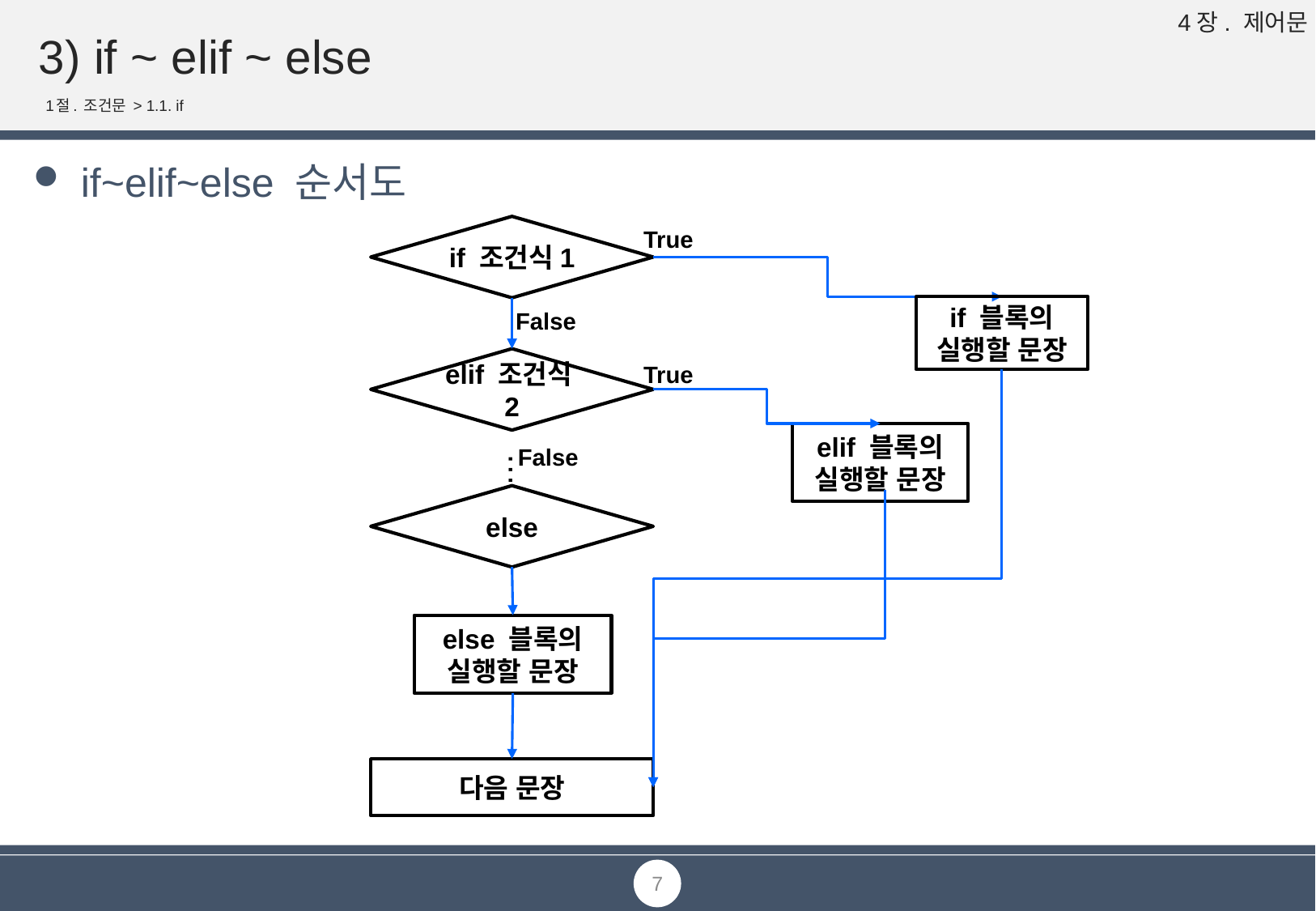

# 3) if ~ elif ~ else
1절. 조건문 > 1.1. if
if~elif~else 순서도
if 조건식1
True
if 블록의 실행할 문장
False
elif 조건식2
True
elif 블록의 실행할 문장
False
else
else 블록의 실행할 문장
다음 문장
…
7